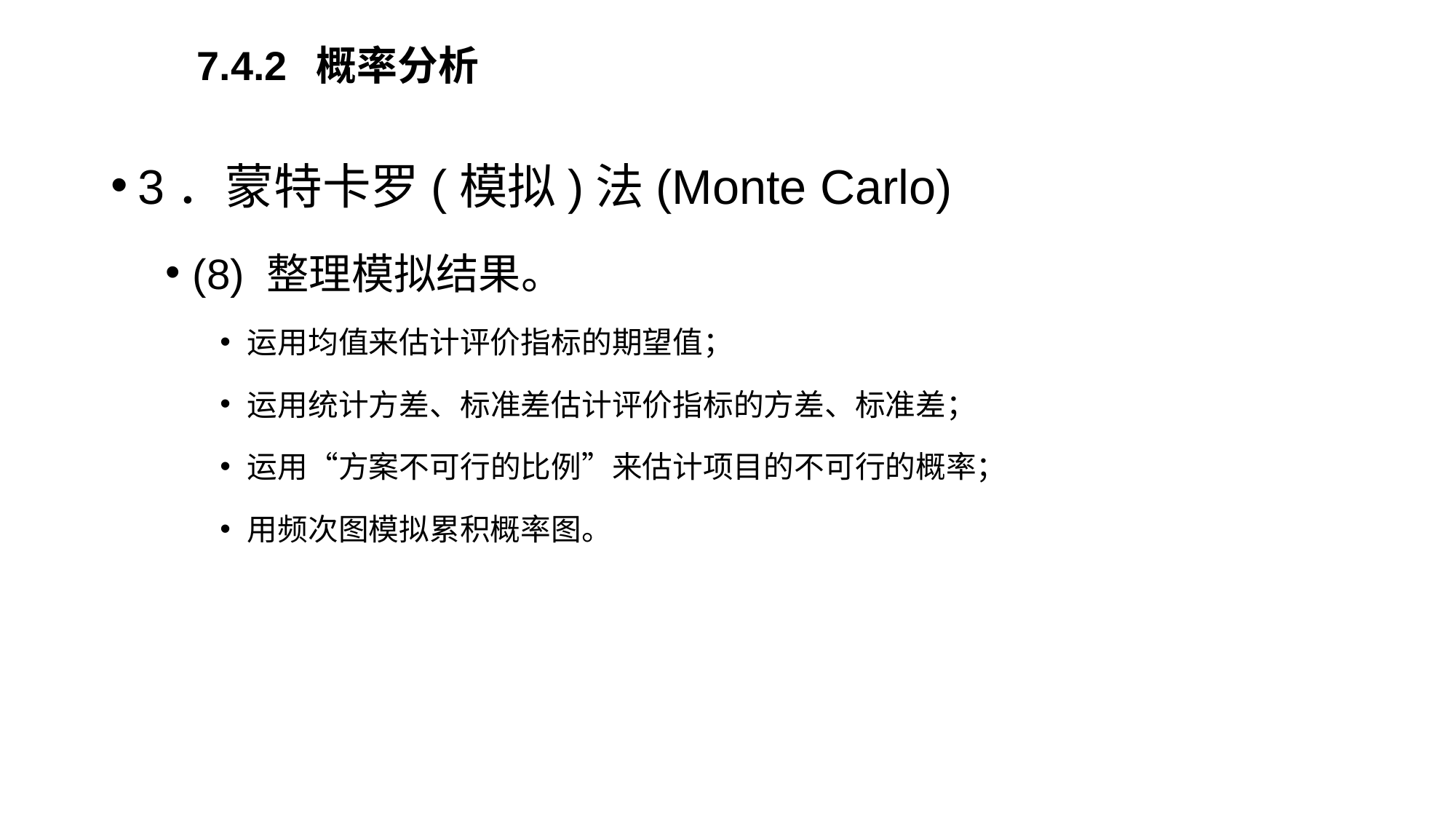

# 7.4.2  概率分析
3．蒙特卡罗(模拟)法(Monte Carlo)
(8) 整理模拟结果。
运用均值来估计评价指标的期望值；
运用统计方差、标准差估计评价指标的方差、标准差；
运用“方案不可行的比例”来估计项目的不可行的概率；
用频次图模拟累积概率图。

13